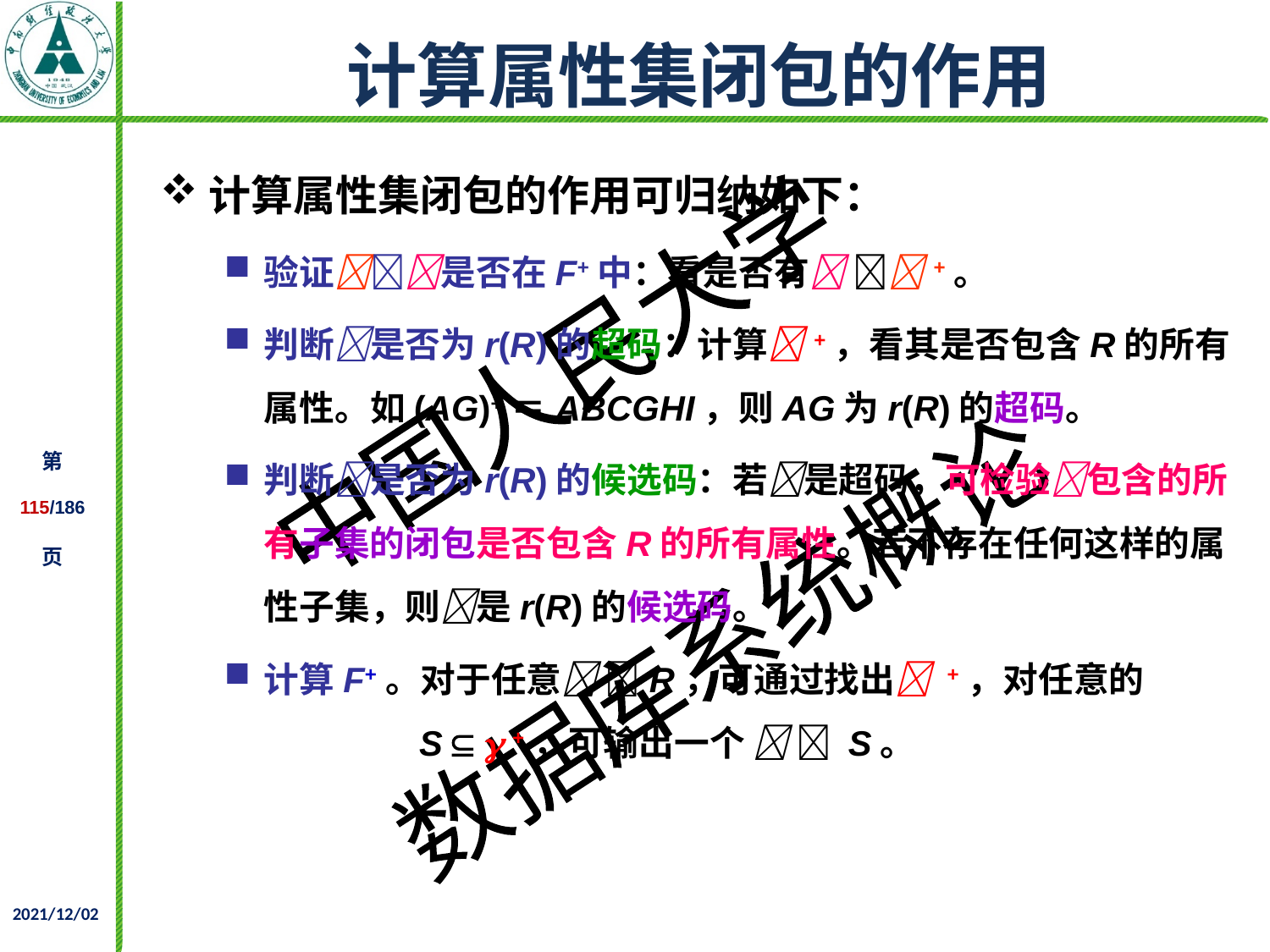

# 计算属性集闭包的作用
计算属性集闭包的作用可归纳如下：
验证α→β是否在F+中：看是否有β ⊆α +。
判断α是否为r(R)的超码：计算α +，看其是否包含R的所有属性。如(AG)+＝ABCGHI，则AG为r(R)的超码。
判断α是否为r(R)的候选码：若α是超码，可检验α包含的所有子集的闭包是否包含R的所有属性。若不存在任何这样的属性子集，则α是r(R)的候选码。
计算F+。对于任意γ ⊆R，可通过找出γ +，对任意的
                    S ⊆ γ +，可输出一个 γ → S。
2021/12/02